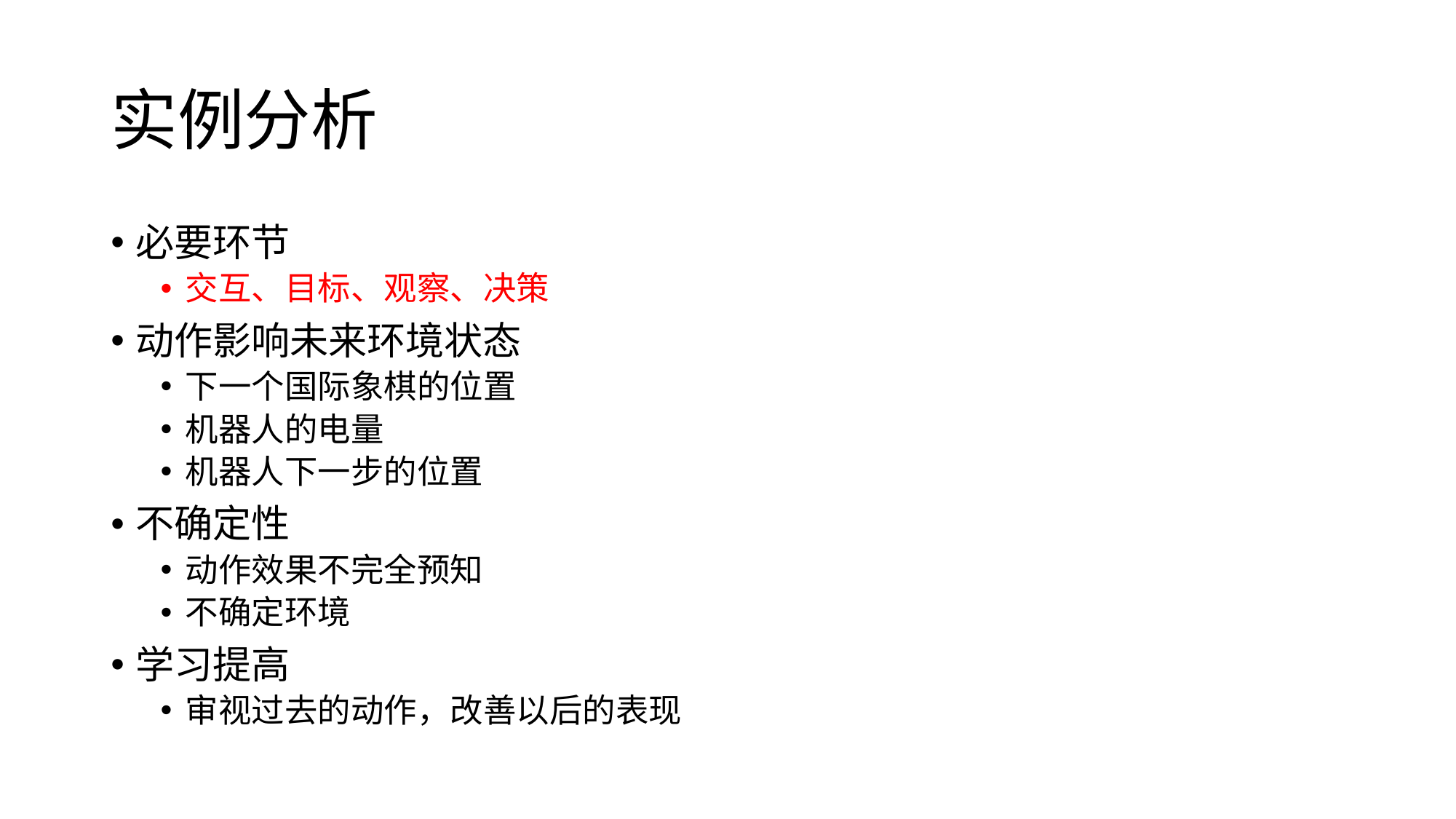

# 实例分析
必要环节
交互、目标、观察、决策
动作影响未来环境状态
下一个国际象棋的位置
机器人的电量
机器人下一步的位置
不确定性
动作效果不完全预知
不确定环境
学习提高
审视过去的动作，改善以后的表现